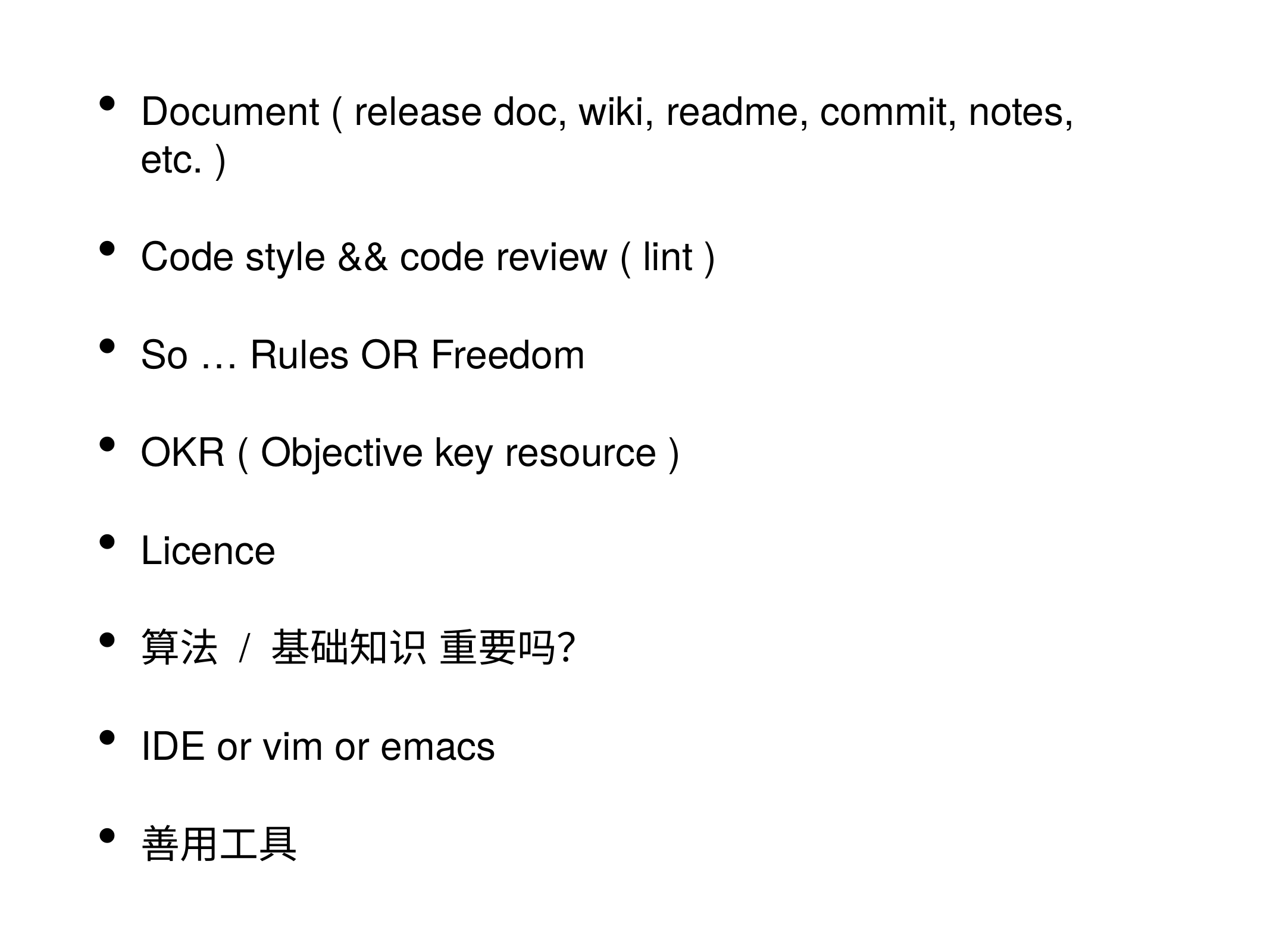

Document ( release doc, wiki, readme, commit, notes, etc. )
Code style && code review ( lint )
So … Rules OR Freedom
OKR ( Objective key resource )
Licence
算法 / 基础知识 重要吗？
IDE or vim or emacs
善用工具